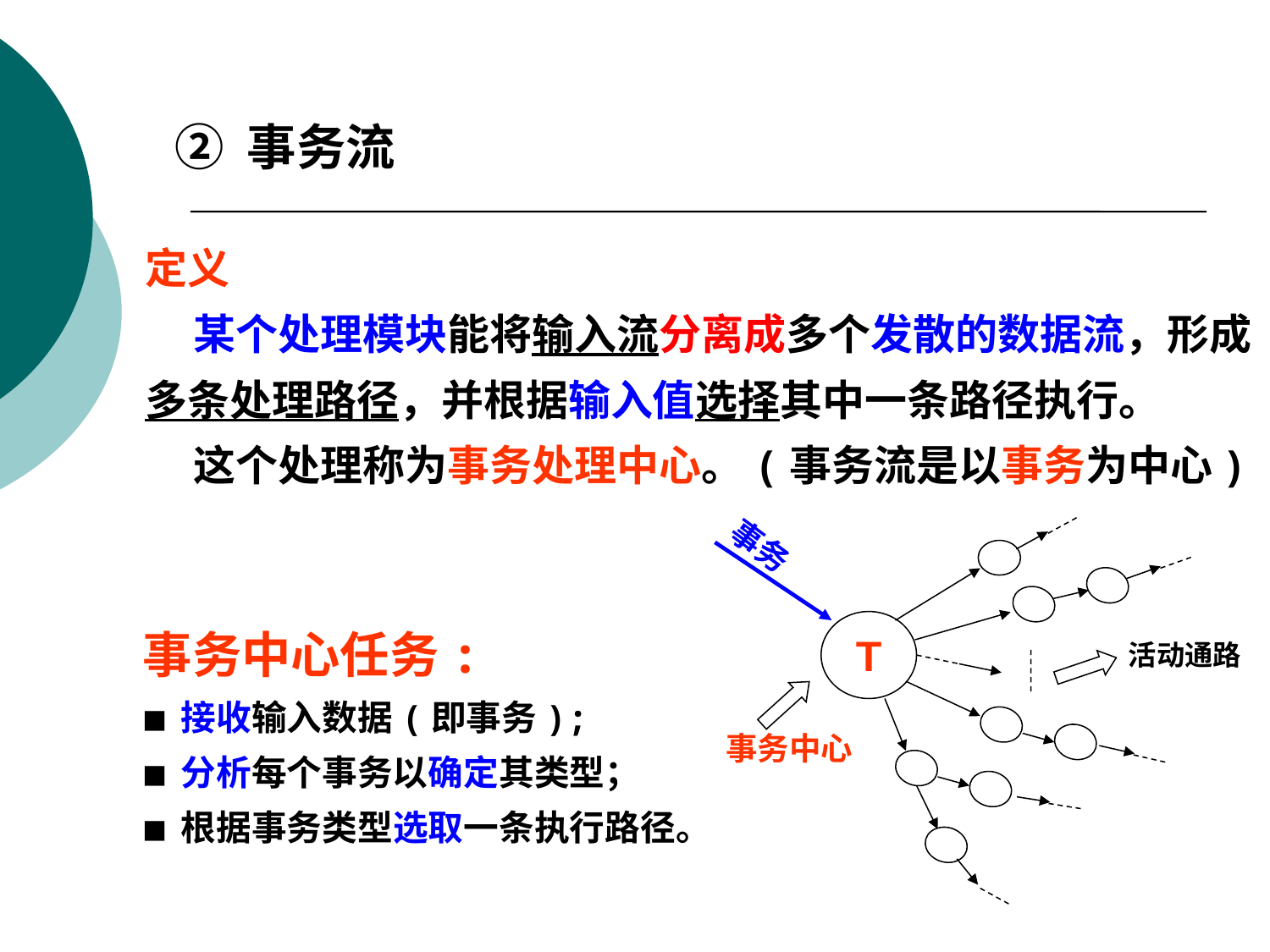

② 事务流
定义
    某个处理模块能将输入流分离成多个发散的数据流，形成多条处理路径，并根据输入值选择其中一条路径执行。
    这个处理称为事务处理中心。(事务流是以事务为中心)

活动通路

事务

事务中心任务:
■ 接收输入数据(即事务);
■ 分析每个事务以确定其类型；
■ 根据事务类型选取一条执行路径。
T

事务中心